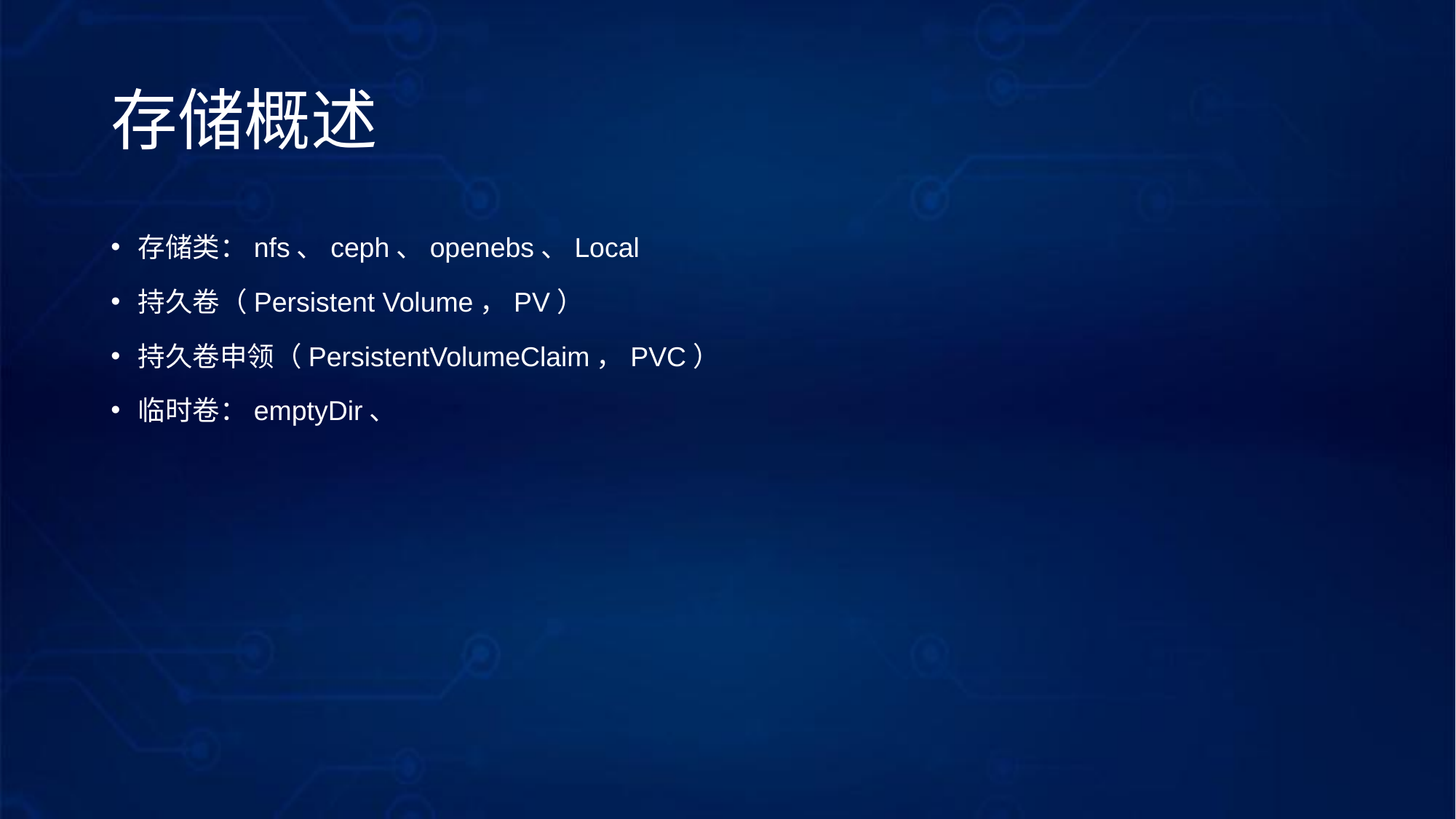

# 存储概述
存储类：nfs、ceph、openebs、Local
持久卷（Persistent Volume，PV）
持久卷申领（PersistentVolumeClaim，PVC）
临时卷：emptyDir、